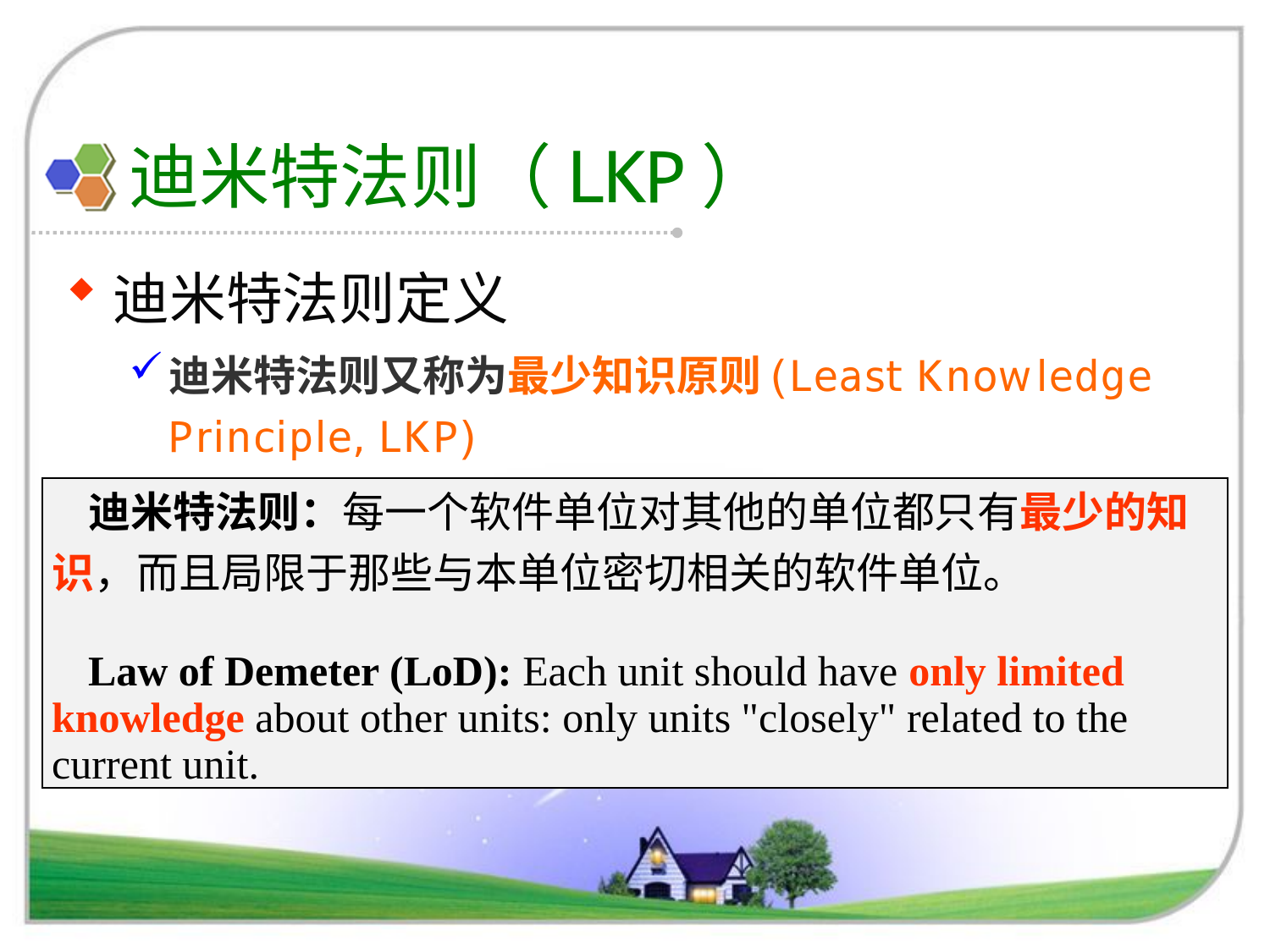

# 迪米特法则（LKP）
迪米特法则定义
迪米特法则又称为最少知识原则(Least Knowledge Principle, LKP)
| 迪米特法则：每一个软件单位对其他的单位都只有最少的知识，而且局限于那些与本单位密切相关的软件单位。 Law of Demeter (LoD): Each unit should have only limited knowledge about other units: only units "closely" related to the current unit. |
| --- |